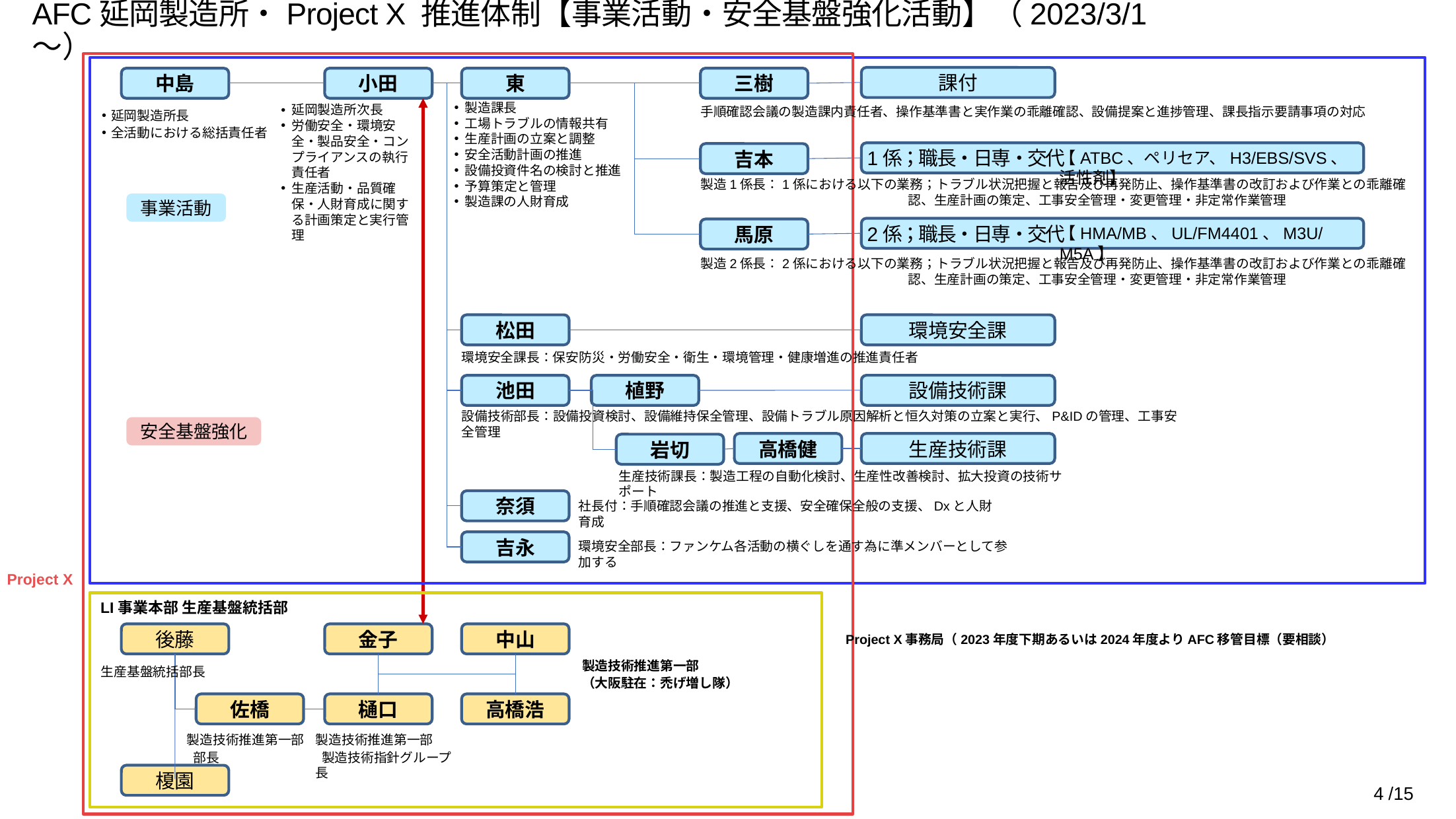

# AFC延岡製造所・Project X 推進体制【事業活動・安全基盤強化活動】（2023/3/1～）

課付
中島
小田
東
三樹
製造課長
工場トラブルの情報共有
生産計画の立案と調整
安全活動計画の推進
設備投資件名の検討と推進
予算策定と管理
製造課の人財育成
延岡製造所次長
労働安全・環境安全・製品安全・コンプライアンスの執行責任者
生産活動・品質確保・人財育成に関する計画策定と実行管理
手順確認会議の製造課内責任者、操作基準書と実作業の乖離確認、設備提案と進捗管理、課長指示要請事項の対応
延岡製造所長
全活動における総括責任者
【ATBC、ペリセア、H3/EBS/SVS、活性剤】
1係；職長・日専・交代
吉本
製造1係長：1係における以下の業務；トラブル状況把握と報告及び再発防止、操作基準書の改訂および作業との乖離確認、生産計画の策定、工事安全管理・変更管理・非定常作業管理
事業活動
【HMA/MB、UL/FM4401、M3U/M5A】
2係；職長・日専・交代
馬原
製造2係長：2係における以下の業務；トラブル状況把握と報告及び再発防止、操作基準書の改訂および作業との乖離確認、生産計画の策定、工事安全管理・変更管理・非定常作業管理
松田
環境安全課
環境安全課長：保安防災・労働安全・衛生・環境管理・健康増進の推進責任者
設備技術課
池田
植野
設備技術部長：設備投資検討、設備維持保全管理、設備トラブル原因解析と恒久対策の立案と実行、P&IDの管理、工事安全管理
安全基盤強化
高橋健
生産技術課
岩切
生産技術課長：製造工程の自動化検討、生産性改善検討、拡大投資の技術サポート
奈須
社長付：手順確認会議の推進と支援、安全確保全般の支援、Dxと人財育成

吉永
環境安全部長：ファンケム各活動の横ぐしを通す為に準メンバーとして参加する
Project X
LI事業本部 生産基盤統括部

後藤
金子
中山
Project X事務局（2023年度下期あるいは2024年度よりAFC移管目標（要相談）
製造技術推進第一部
（大阪駐在：禿げ増し隊）
生産基盤統括部長
佐橋
樋口
高橋浩
製造技術推進第一部
 部長
製造技術推進第一部
 製造技術指針グループ長
榎園
4
/15